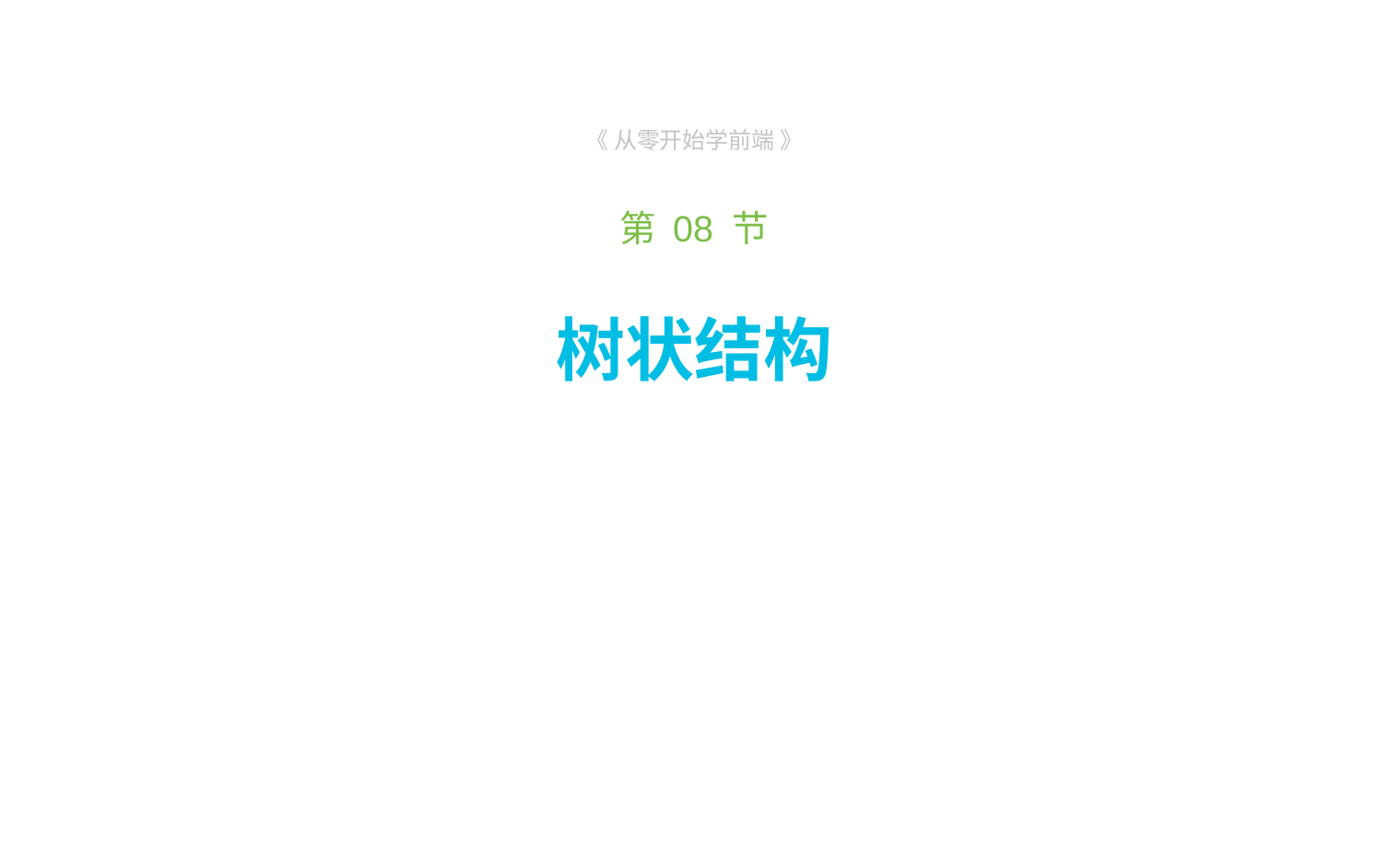

《 从零开始学前端 》
第 08 节
# 树状结构